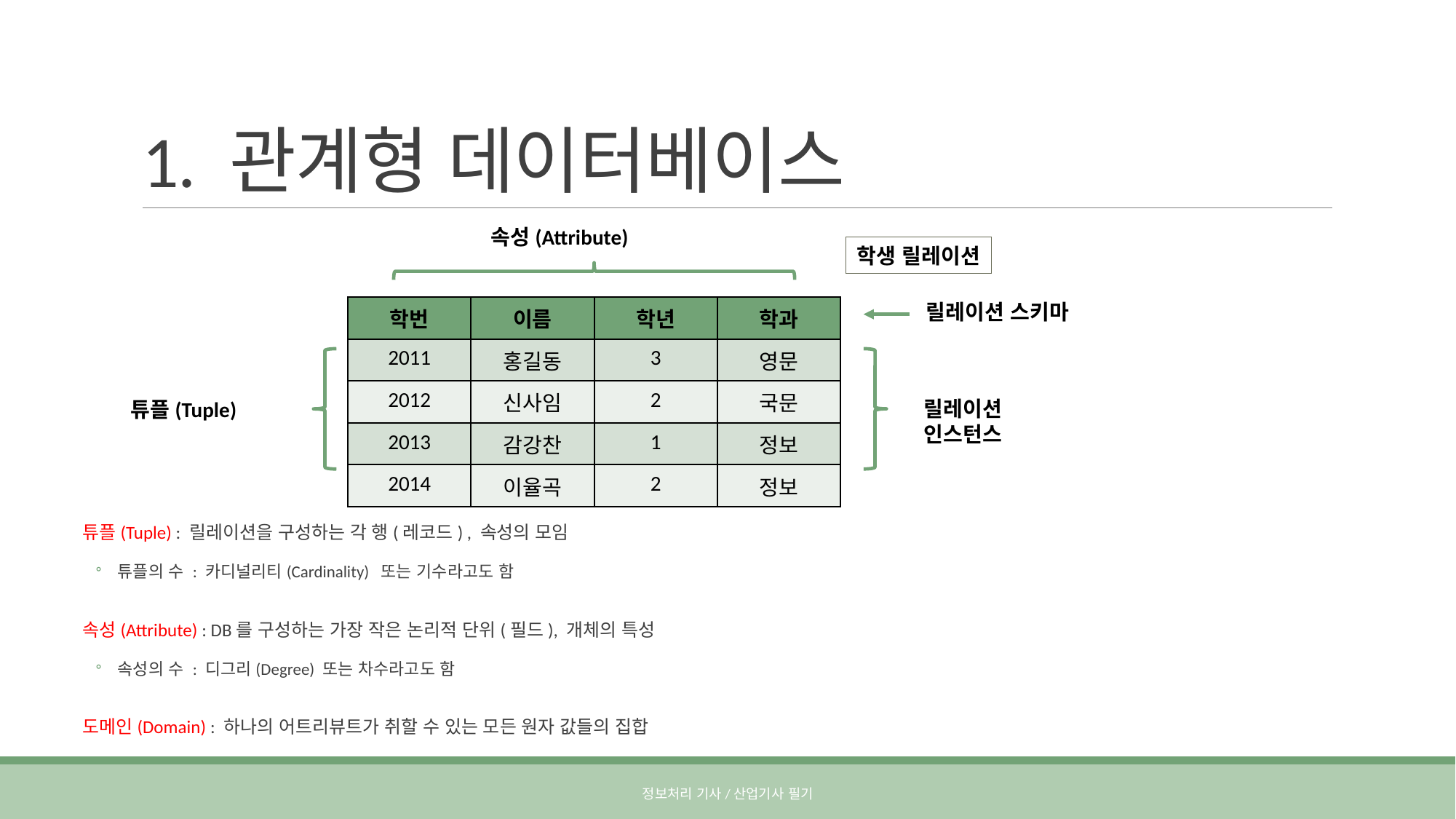

# 1. 관계형 데이터베이스

속성(Attribute)
학생 릴레이션
릴레이션 스키마
| 학번 | 이름 | 학년 | 학과 |
| --- | --- | --- | --- |
| 2011 | 홍길동 | 3 | 영문 |
| 2012 | 신사임 | 2 | 국문 |
| 2013 | 감강찬 | 1 | 정보 |
| 2014 | 이율곡 | 2 | 정보 |

릴레이션
인스턴스
튜플(Tuple)
튜플(Tuple) : 릴레이션을 구성하는 각 행(레코드) , 속성의 모임
튜플의 수 : 카디널리티(Cardinality)  또는 기수라고도 함
속성(Attribute) : DB를 구성하는 가장 작은 논리적 단위(필드), 개체의 특성
속성의 수 : 디그리(Degree) 또는 차수라고도 함
도메인(Domain) : 하나의 어트리뷰트가 취할 수 있는 모든 원자 값들의 집합
정보처리 기사/산업기사 필기